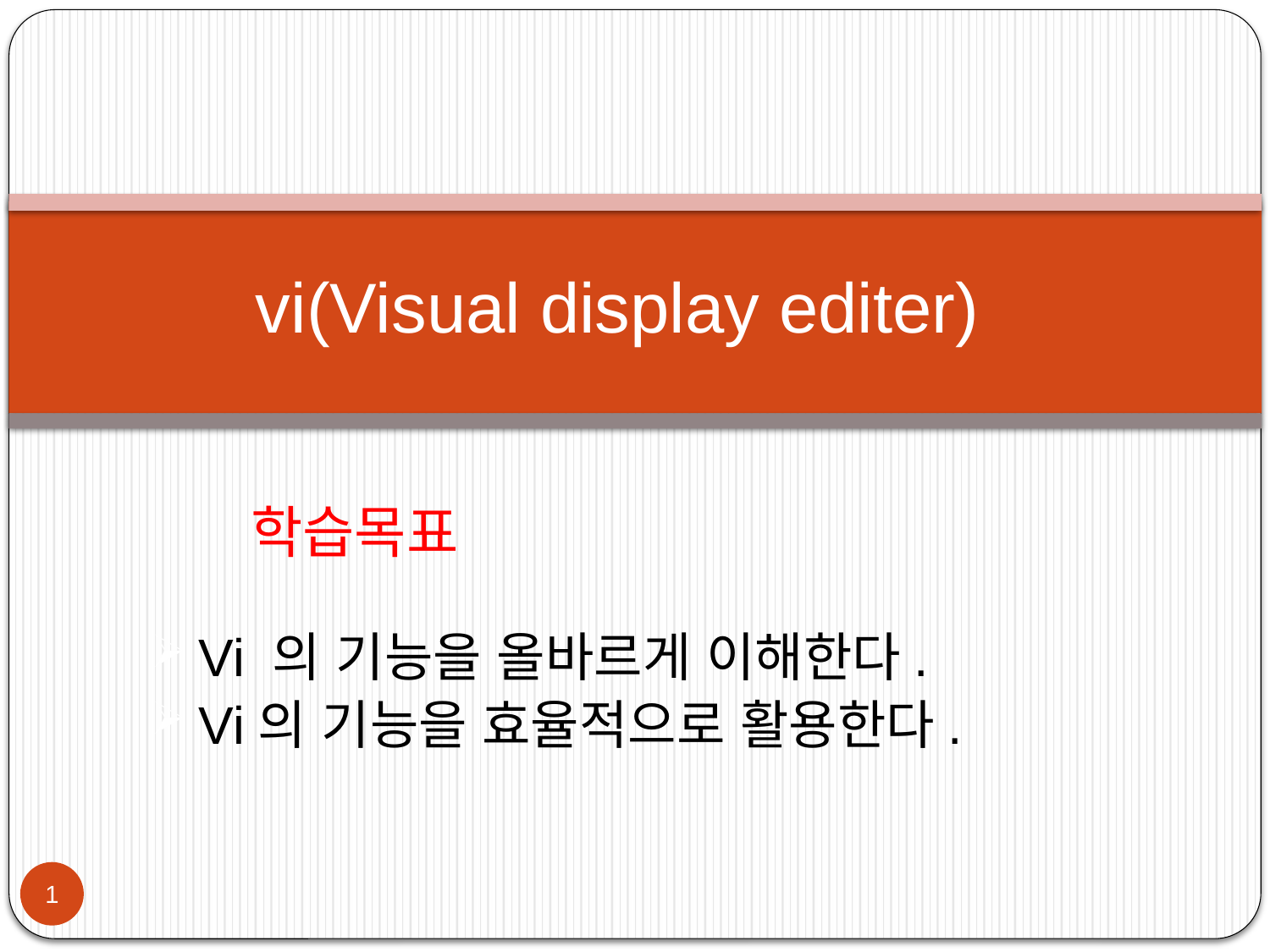

# vi(Visual display editer)
학습목표
Vi 의 기능을 올바르게 이해한다.
Vi의 기능을 효율적으로 활용한다.
1